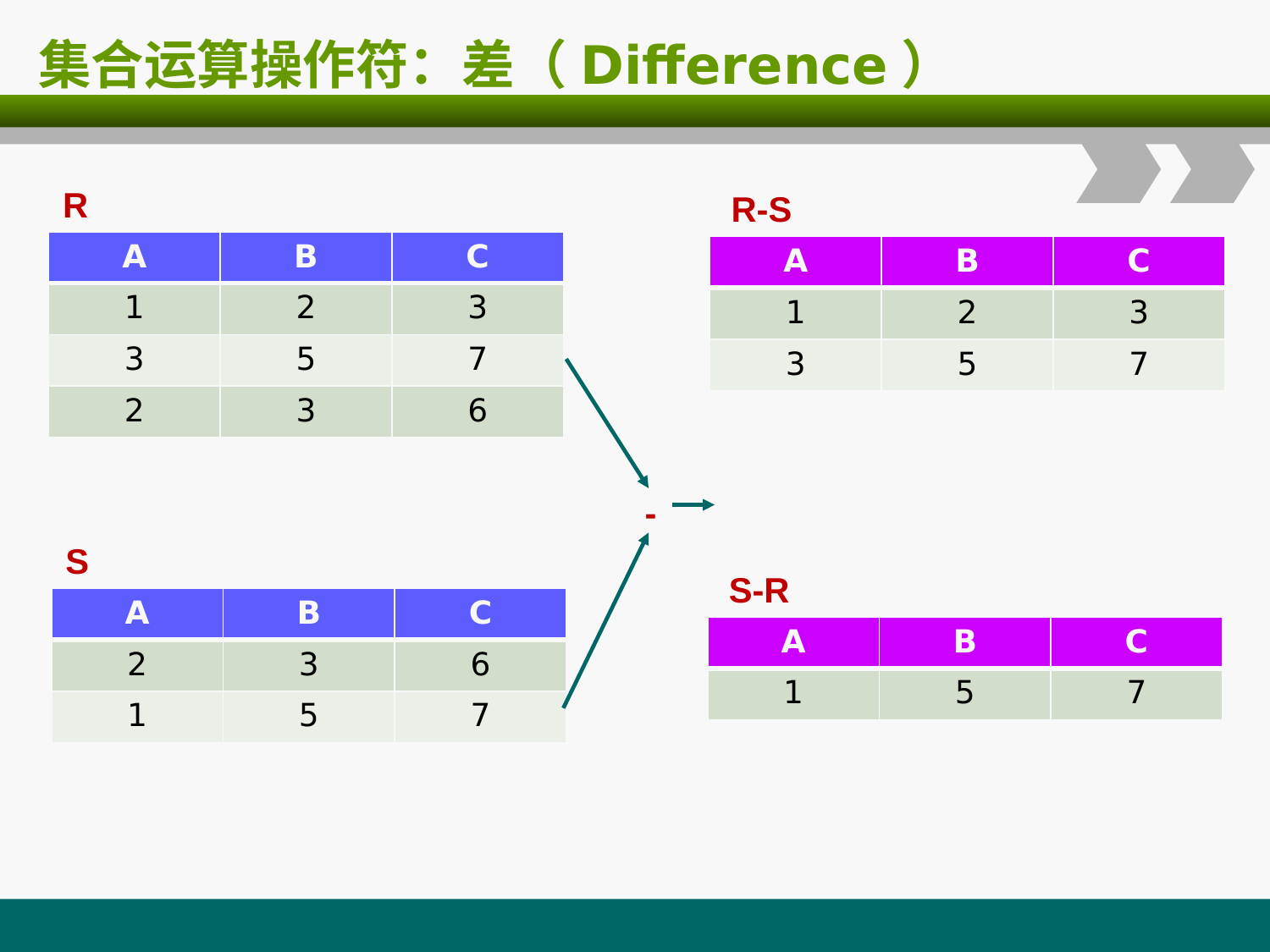

# 集合运算操作符：差（Difference）
R
R-S
| A | B | C |
| --- | --- | --- |
| 1 | 2 | 3 |
| 3 | 5 | 7 |
| 2 | 3 | 6 |
| A | B | C |
| --- | --- | --- |
| 1 | 2 | 3 |
| 3 | 5 | 7 |
-
S
S-R
| A | B | C |
| --- | --- | --- |
| 2 | 3 | 6 |
| 1 | 5 | 7 |
| A | B | C |
| --- | --- | --- |
| 1 | 5 | 7 |